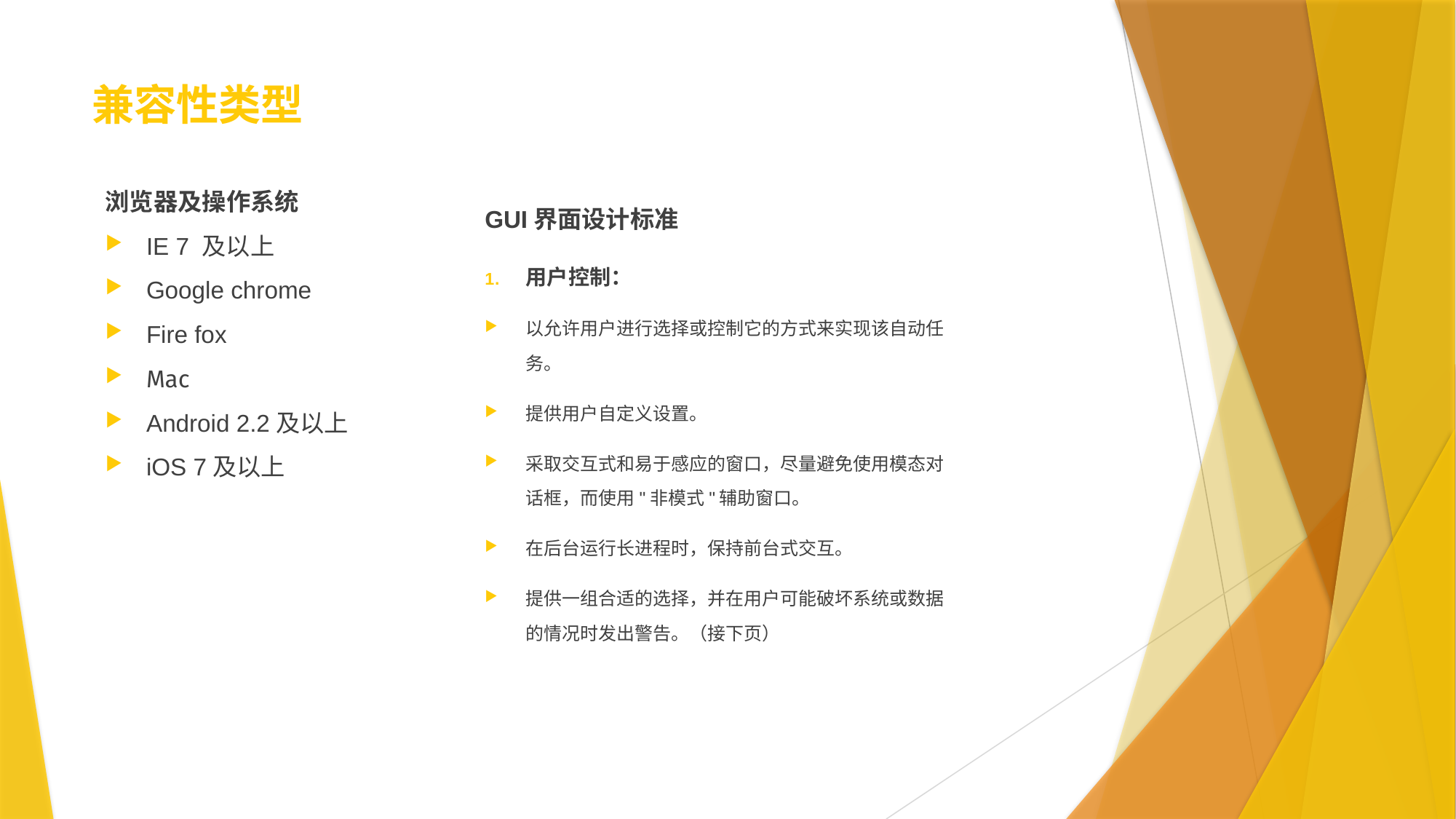

# 兼容性类型
浏览器及操作系统
IE 7 及以上
Google chrome
Fire fox
Mac
Android 2.2及以上
iOS 7及以上
GUI界面设计标准
用户控制：
以允许用户进行选择或控制它的方式来实现该自动任务。
提供用户自定义设置。
采取交互式和易于感应的窗口，尽量避免使用模态对话框，而使用"非模式"辅助窗口。
在后台运行长进程时，保持前台式交互。
提供一组合适的选择，并在用户可能破坏系统或数据的情况时发出警告。（接下页）